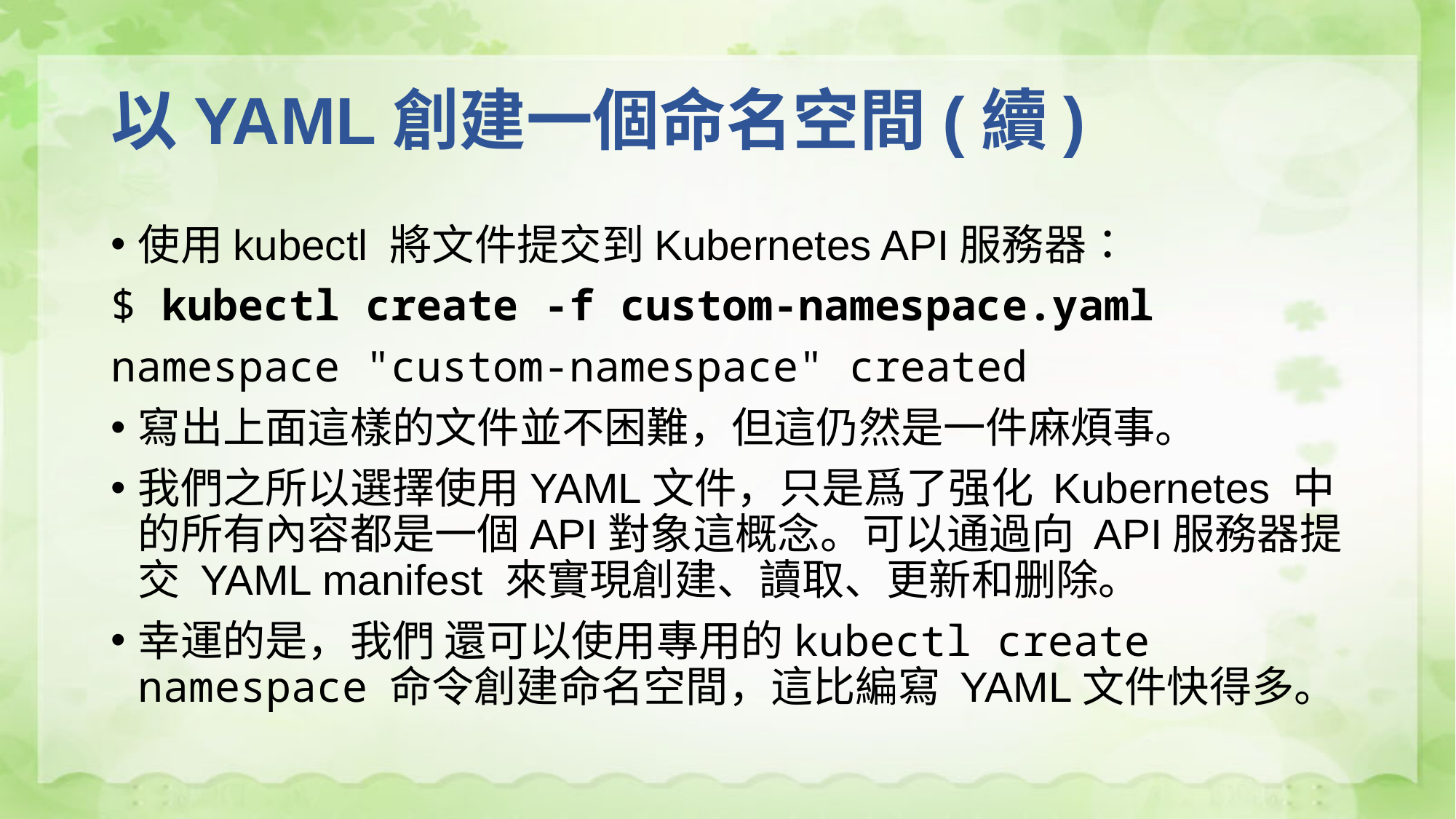

# 以YAML創建一個命名空間(續)
使用kubectl 將文件提交到Kubernetes API服務器：
$ kubectl create -f custom-namespace.yaml
namespace "custom-namespace" created
寫出上面這樣的文件並不困難，但這仍然是一件麻煩事。
我們之所以選擇使用YAML文件，只是爲了强化 Kubernetes 中的所有內容都是一個API對象這概念。可以通過向 API服務器提交 YAML manifest 來實現創建、讀取、更新和删除。
幸運的是，我們 還可以使用專用的kubectl create namespace 命令創建命名空間，這比編寫 YAML文件快得多。